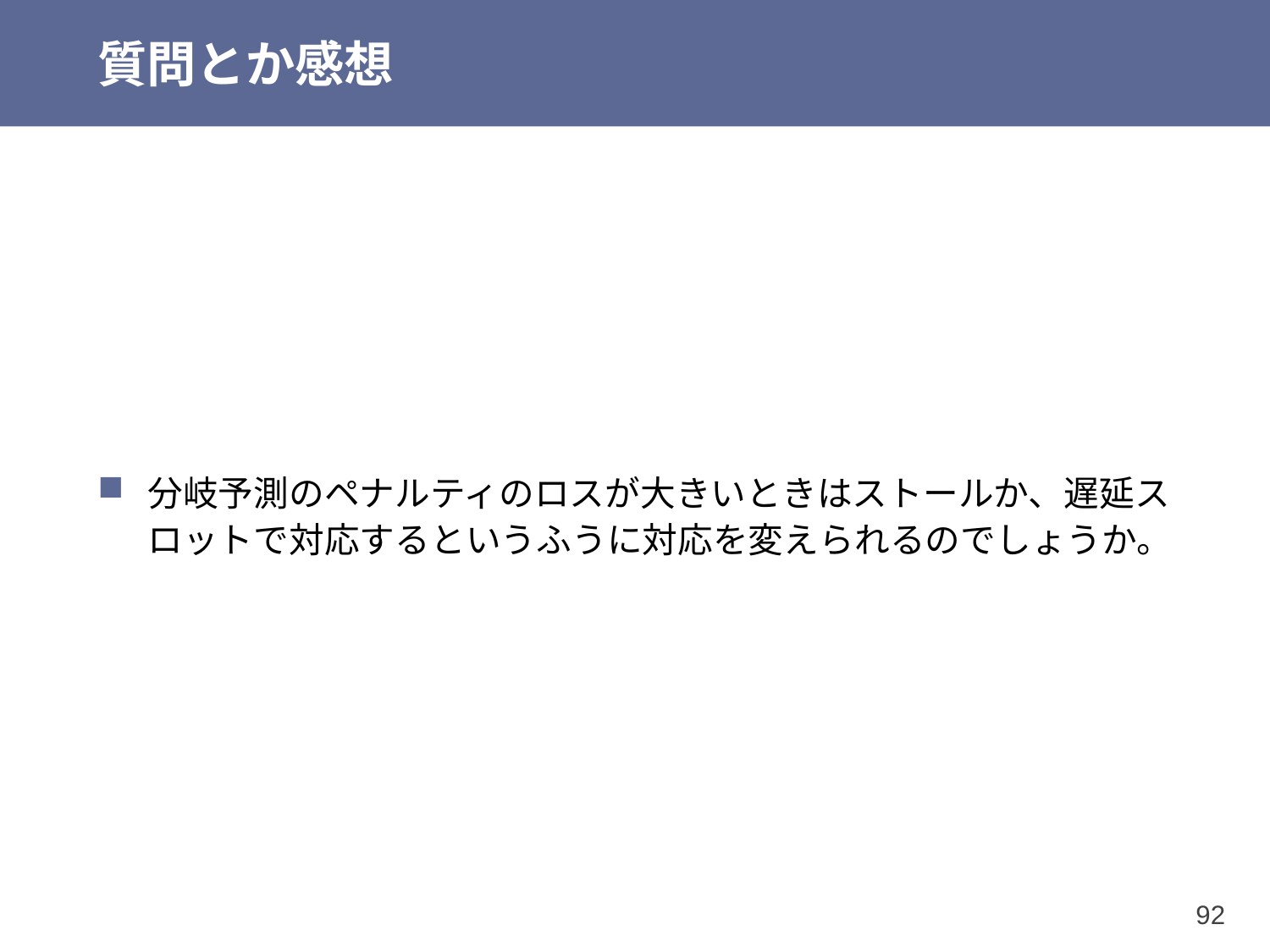

# 質問とか感想
分岐予測のペナルティのロスが大きいときはストールか、遅延スロットで対応するというふうに対応を変えられるのでしょうか。